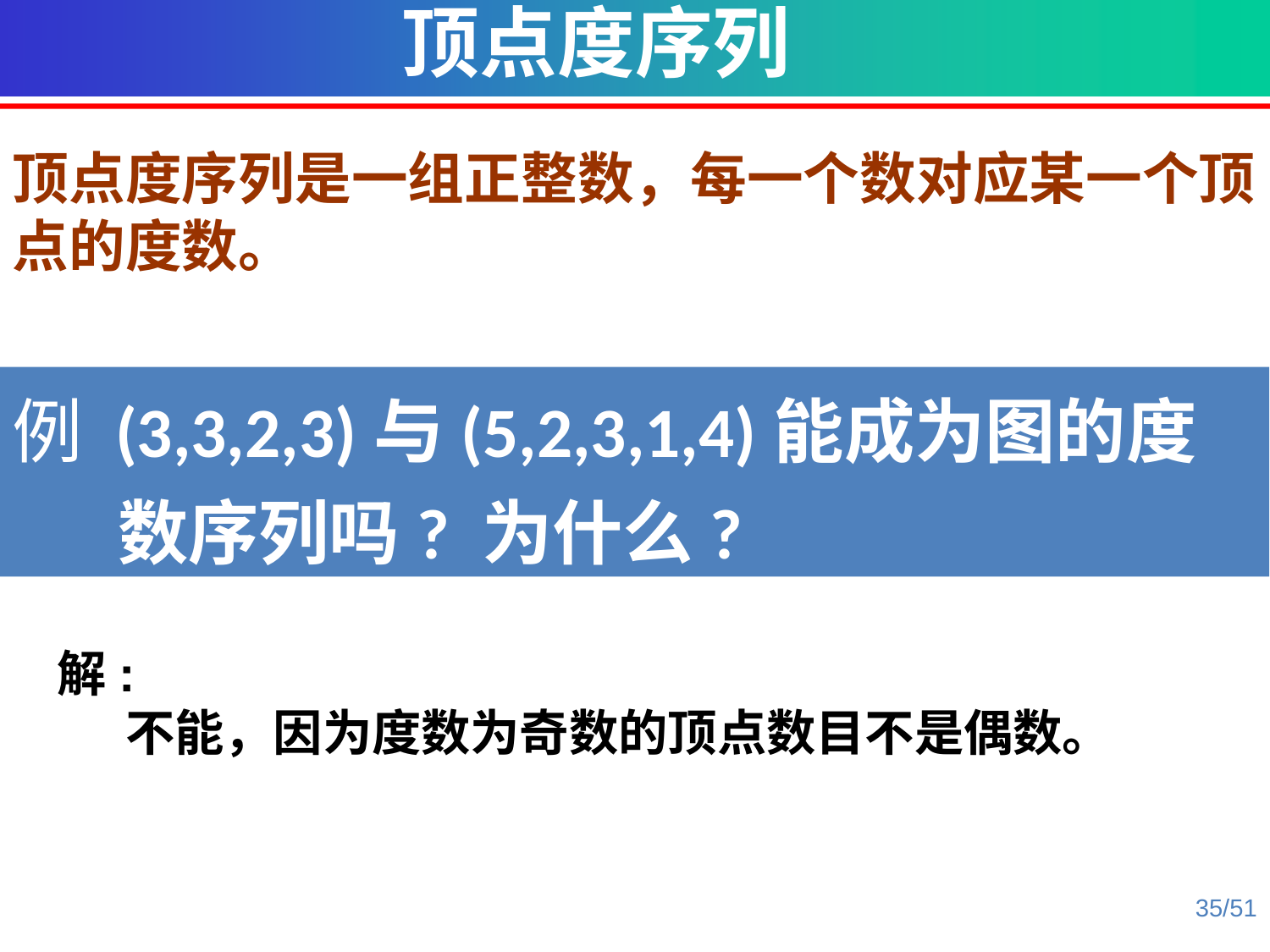

顶点度序列
顶点度序列是一组正整数，每一个数对应某一个顶点的度数。
例 (3,3,2,3)与(5,2,3,1,4)能成为图的度数序列吗? 为什么?
解:
     不能，因为度数为奇数的顶点数目不是偶数。
35/51